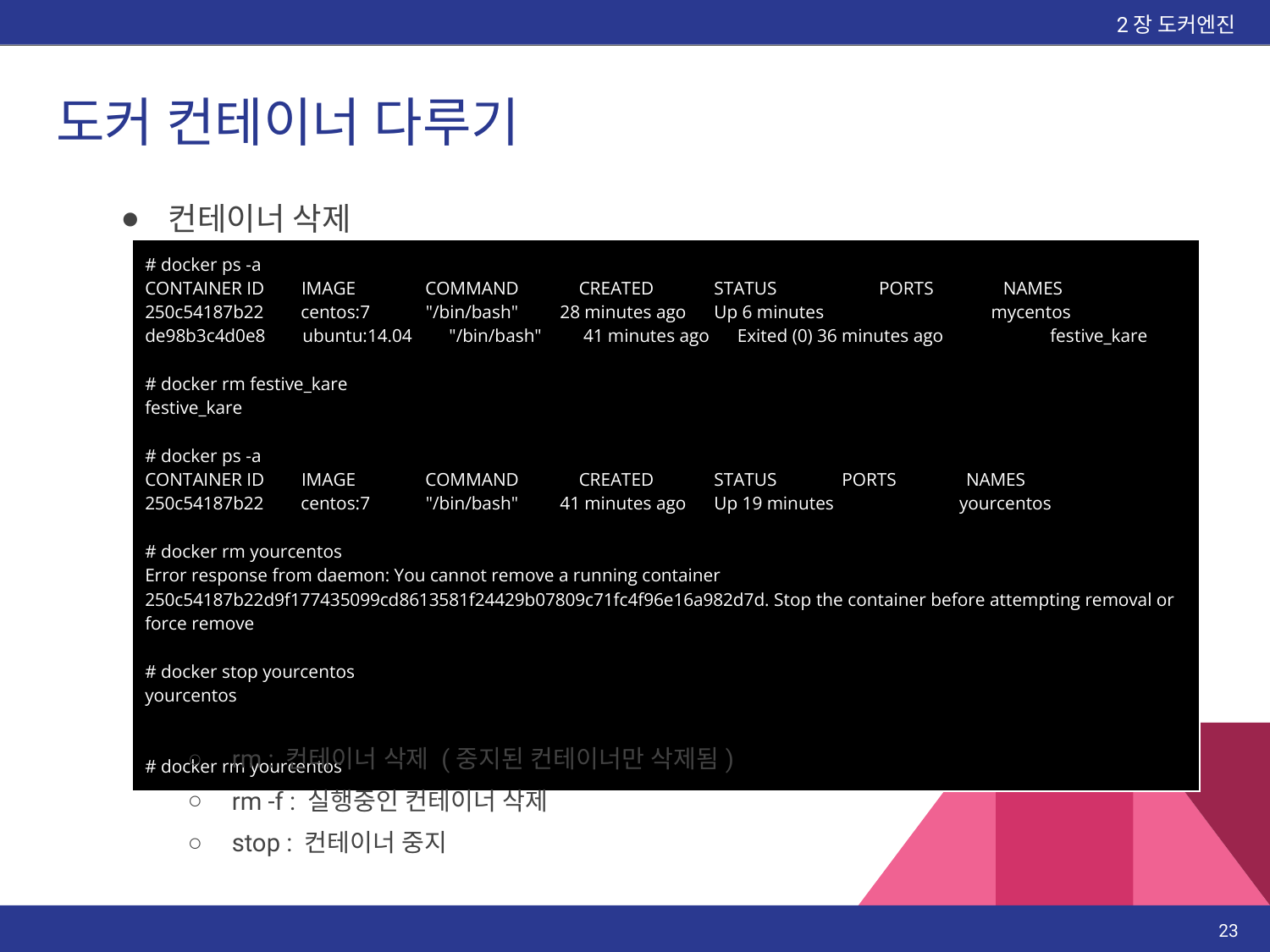

2장 도커엔진
# 도커 컨테이너 다루기
컨테이너 삭제

| # docker ps -a CONTAINER ID IMAGE COMMAND CREATED STATUS PORTS NAMES 250c54187b22 centos:7 "/bin/bash" 28 minutes ago Up 6 minutes mycentos de98b3c4d0e8 ubuntu:14.04 "/bin/bash" 41 minutes ago Exited (0) 36 minutes ago festive\_kare # docker rm festive\_kare festive\_kare # docker ps -a CONTAINER ID IMAGE COMMAND CREATED STATUS PORTS NAMES 250c54187b22 centos:7 "/bin/bash" 41 minutes ago Up 19 minutes yourcentos # docker rm yourcentos Error response from daemon: You cannot remove a running container 250c54187b22d9f177435099cd8613581f24429b07809c71fc4f96e16a982d7d. Stop the container before attempting removal or force remove # docker stop yourcentos yourcentos # docker rm yourcentos |
| --- |
rm : 컨테이너 삭제 (중지된 컨테이너만 삭제됨)
rm -f : 실행중인 컨테이너 삭제
stop : 컨테이너 중지

23